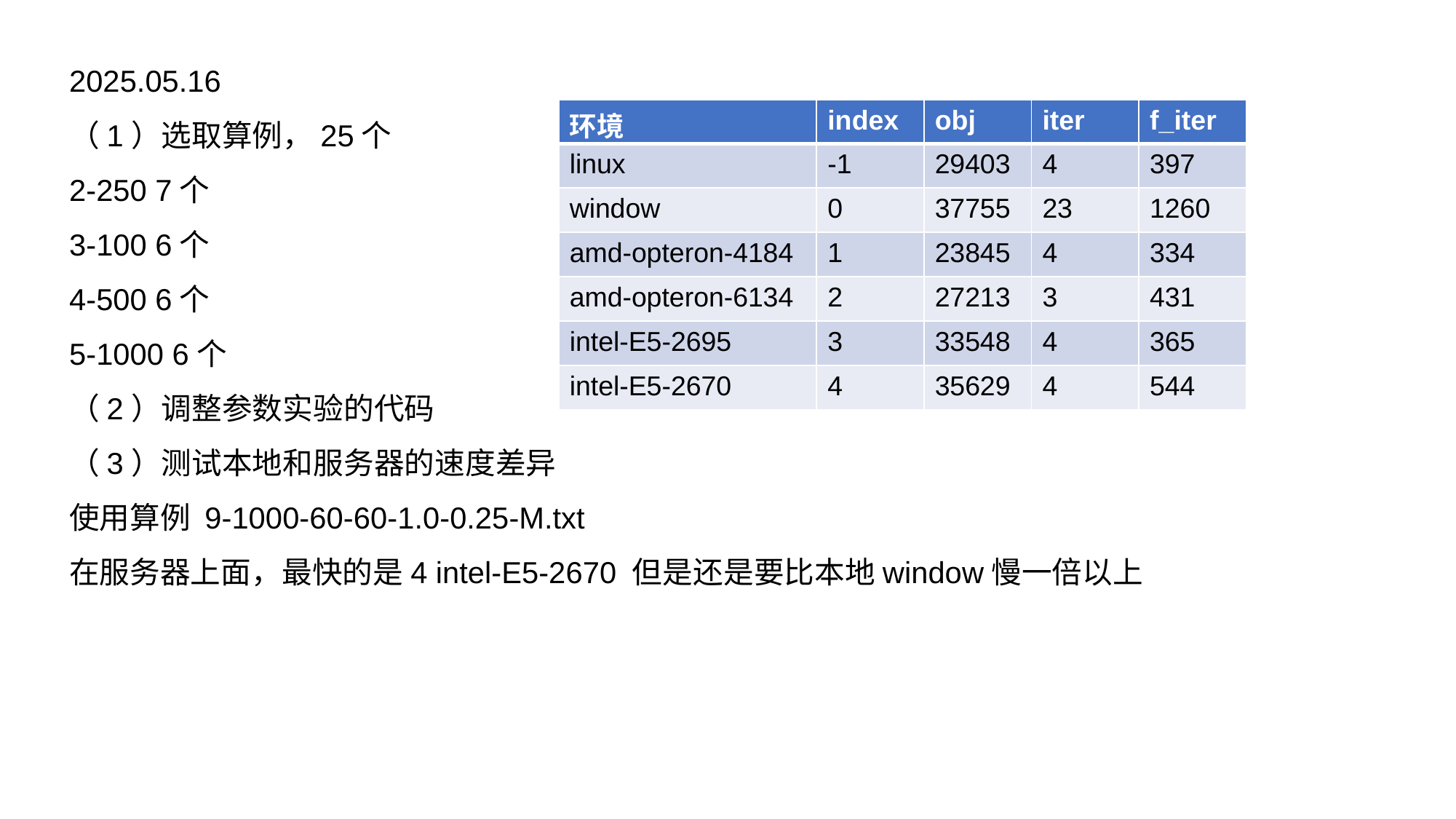

2025.05.16
（1）选取算例，25个
2-250 7个
3-100 6个
4-500 6个
5-1000 6个
（2）调整参数实验的代码
（3）测试本地和服务器的速度差异
使用算例 9-1000-60-60-1.0-0.25-M.txt
在服务器上面，最快的是4 intel-E5-2670 但是还是要比本地window慢一倍以上

| 环境 | index | obj | iter | f\_iter |
| --- | --- | --- | --- | --- |
| linux | -1 | 29403 | 4 | 397 |
| window | 0 | 37755 | 23 | 1260 |
| amd-opteron-4184 | 1 | 23845 | 4 | 334 |
| amd-opteron-6134 | 2 | 27213 | 3 | 431 |
| intel-E5-2695 | 3 | 33548 | 4 | 365 |
| intel-E5-2670 | 4 | 35629 | 4 | 544 |